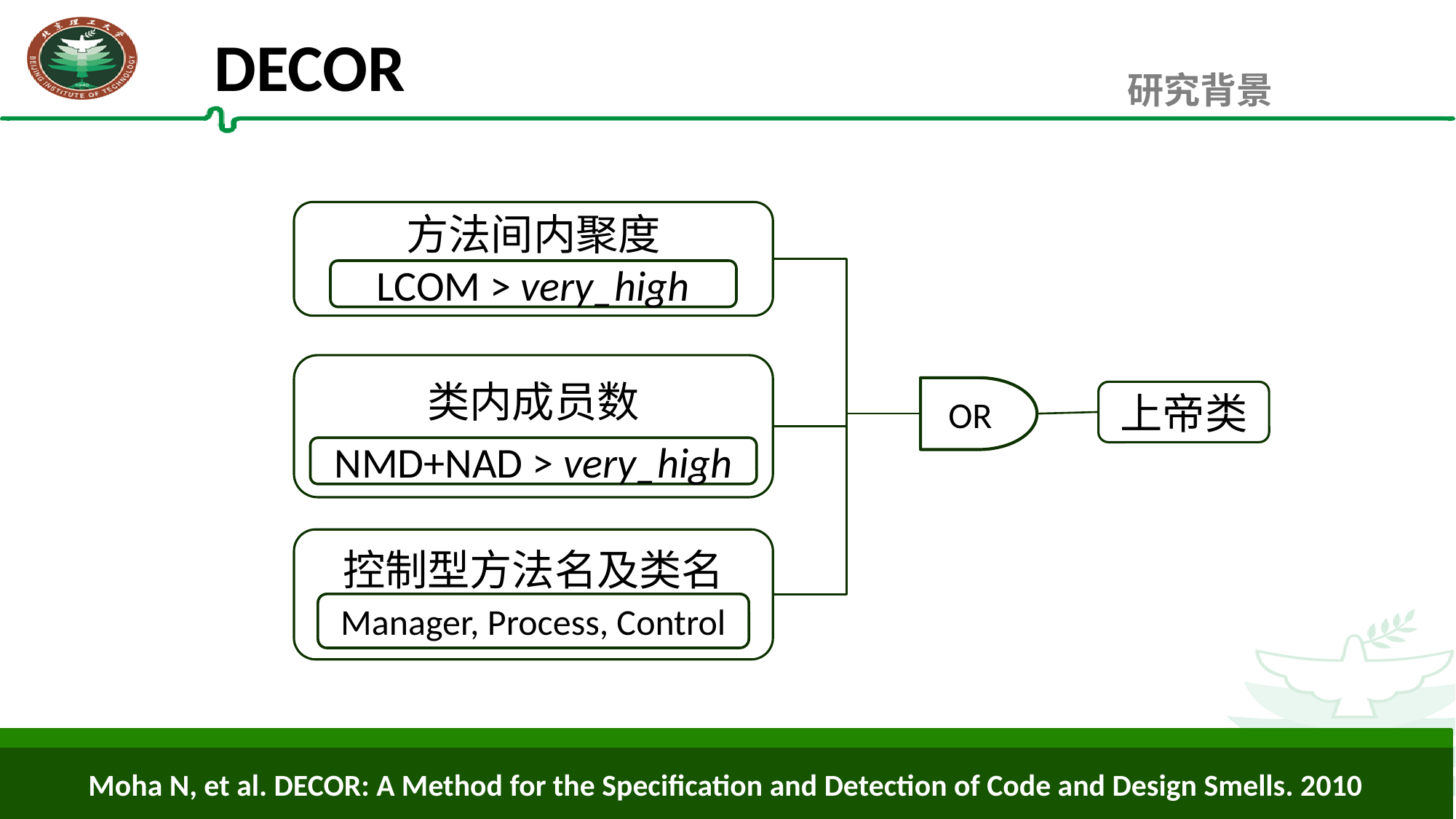

DECOR
研究背景
改成上一张的格式

方法间内聚度

LCOM > very_high

类内成员数

NMD+NAD > very_high

控制型方法名及类名

Manager, Process, Control
OR
上帝类

Moha N, et al. DECOR: A Method for the Specification and Detection of Code and Design Smells. 2010